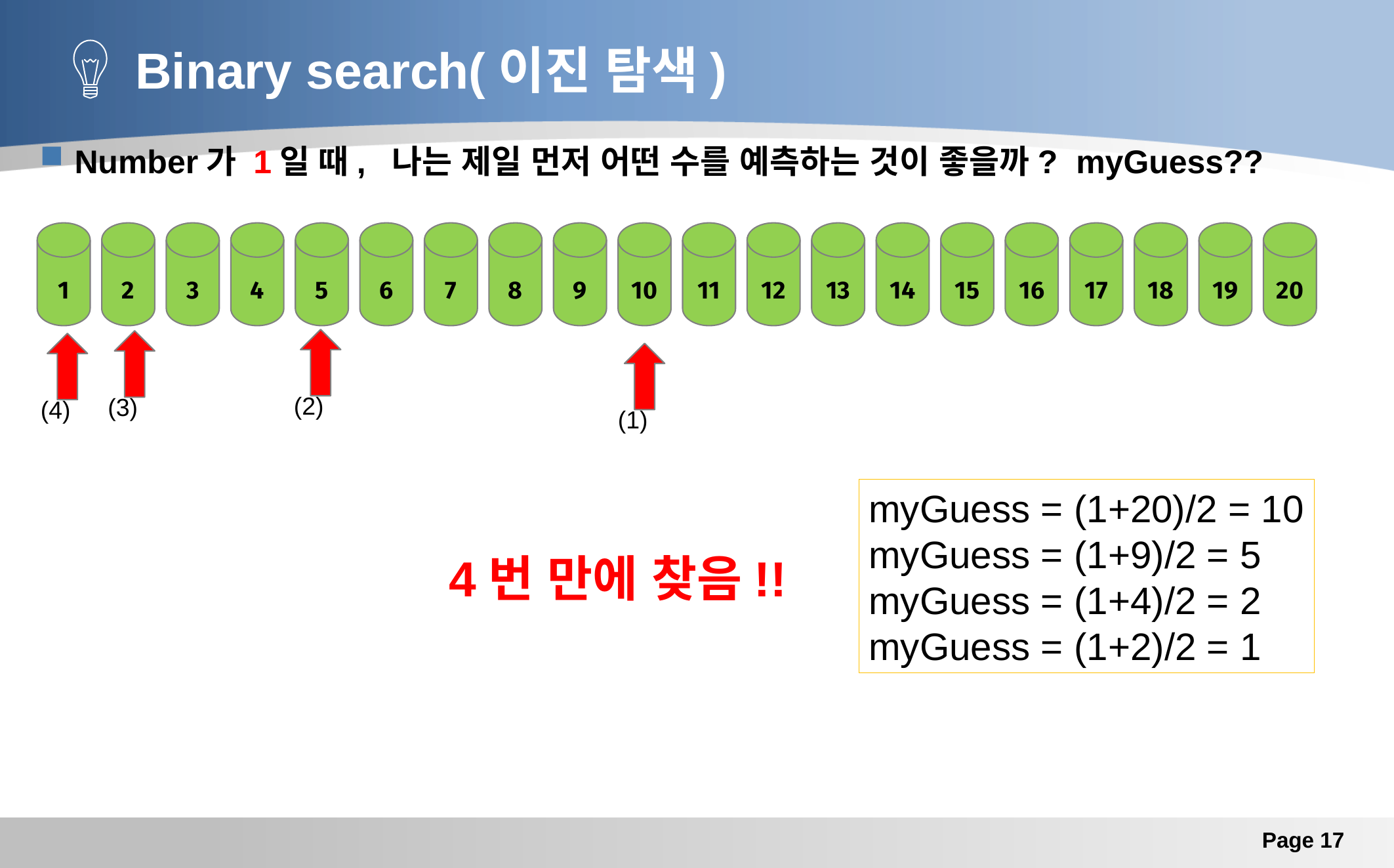

# Binary search(이진 탐색)
Number가 1일 때,  나는 제일 먼저 어떤 수를 예측하는 것이 좋을까?  myGuess??
1
2
3
4
5
6
7
8
9
10
11
12
13
14
15
16
17
18
19
20

(2)

(3)

(4)

(1)
myGuess = (1+20)/2 = 10
myGuess = (1+9)/2 = 5
myGuess = (1+4)/2 = 2
myGuess = (1+2)/2 = 1
4번 만에 찾음!!
Page 17